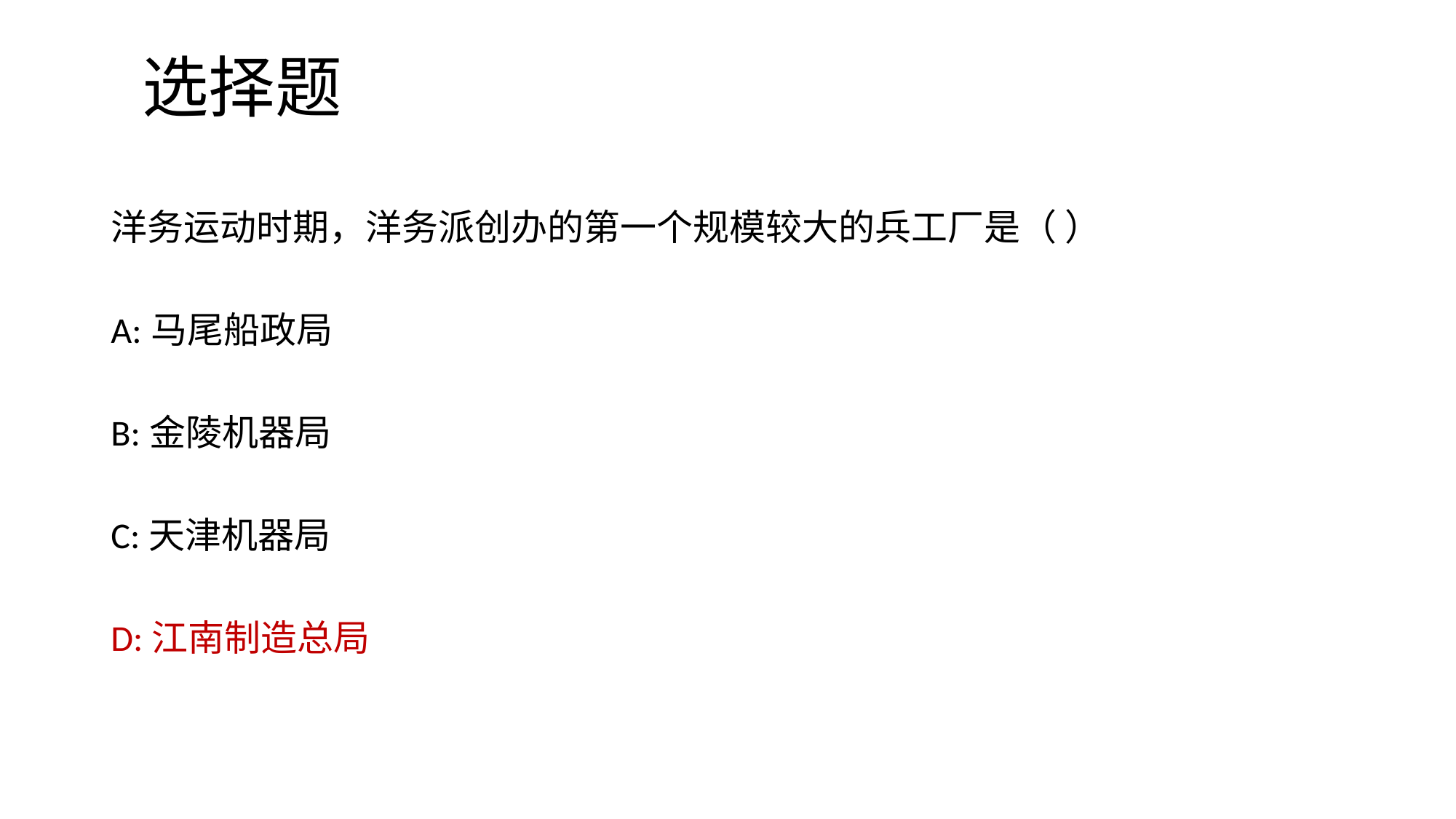

# 选择题
洋务运动时期，洋务派创办的第一个规模较大的兵工厂是（ ）
A:马尾船政局
B:金陵机器局
C:​天津机器局
D:江南制造总局